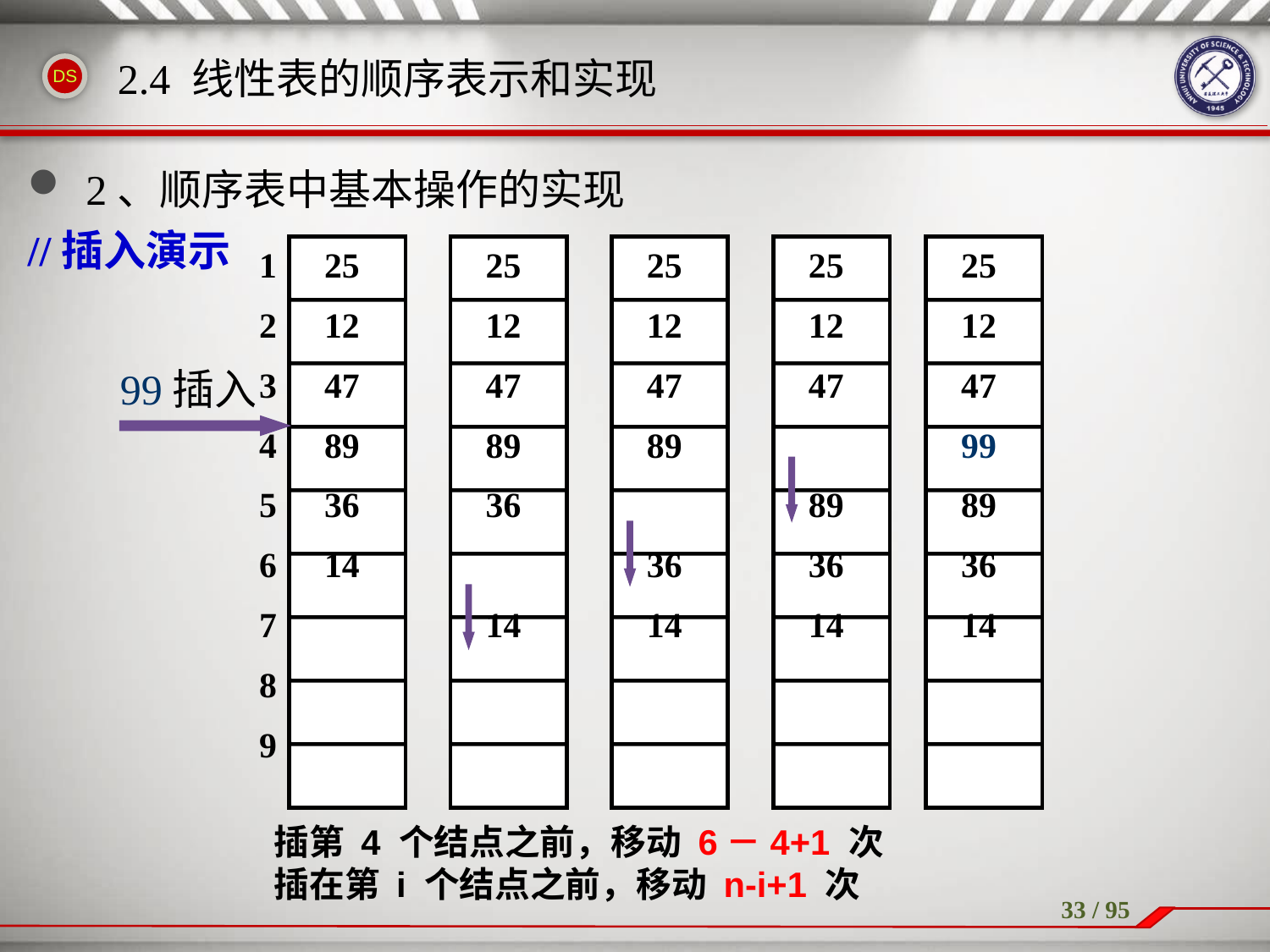

# 2.4 线性表的顺序表示和实现
 2、顺序表中基本操作的实现
//插入演示
1
2
3
4
5
6
7
8
9

25
12
47
89
36
14

25
12
47
89
36

14

25
12
47
89

36
14

25
12
47

89
36
14

25
12
47
99
89
36
14

99插入

插第 4 个结点之前，移动 6－4+1 次
插在第 i 个结点之前，移动 n-i+1 次